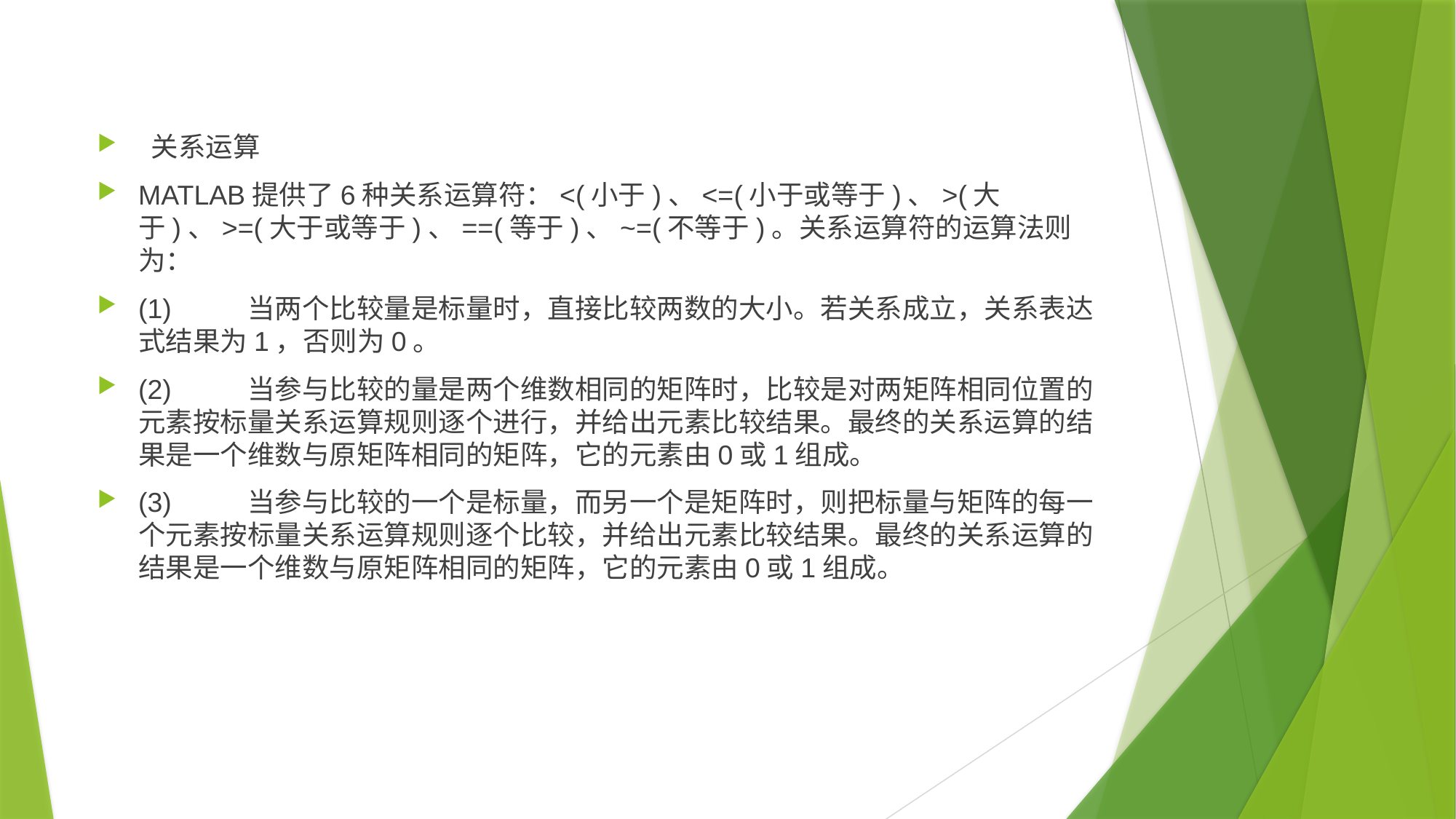

关系运算
MATLAB提供了6种关系运算符：<(小于)、<=(小于或等于)、>(大于)、>=(大于或等于)、==(等于)、~=(不等于)。关系运算符的运算法则为：
(1)	当两个比较量是标量时，直接比较两数的大小。若关系成立，关系表达式结果为1，否则为0。
(2)	当参与比较的量是两个维数相同的矩阵时，比较是对两矩阵相同位置的元素按标量关系运算规则逐个进行，并给出元素比较结果。最终的关系运算的结果是一个维数与原矩阵相同的矩阵，它的元素由0或1组成。
(3)	当参与比较的一个是标量，而另一个是矩阵时，则把标量与矩阵的每一个元素按标量关系运算规则逐个比较，并给出元素比较结果。最终的关系运算的结果是一个维数与原矩阵相同的矩阵，它的元素由0或1组成。